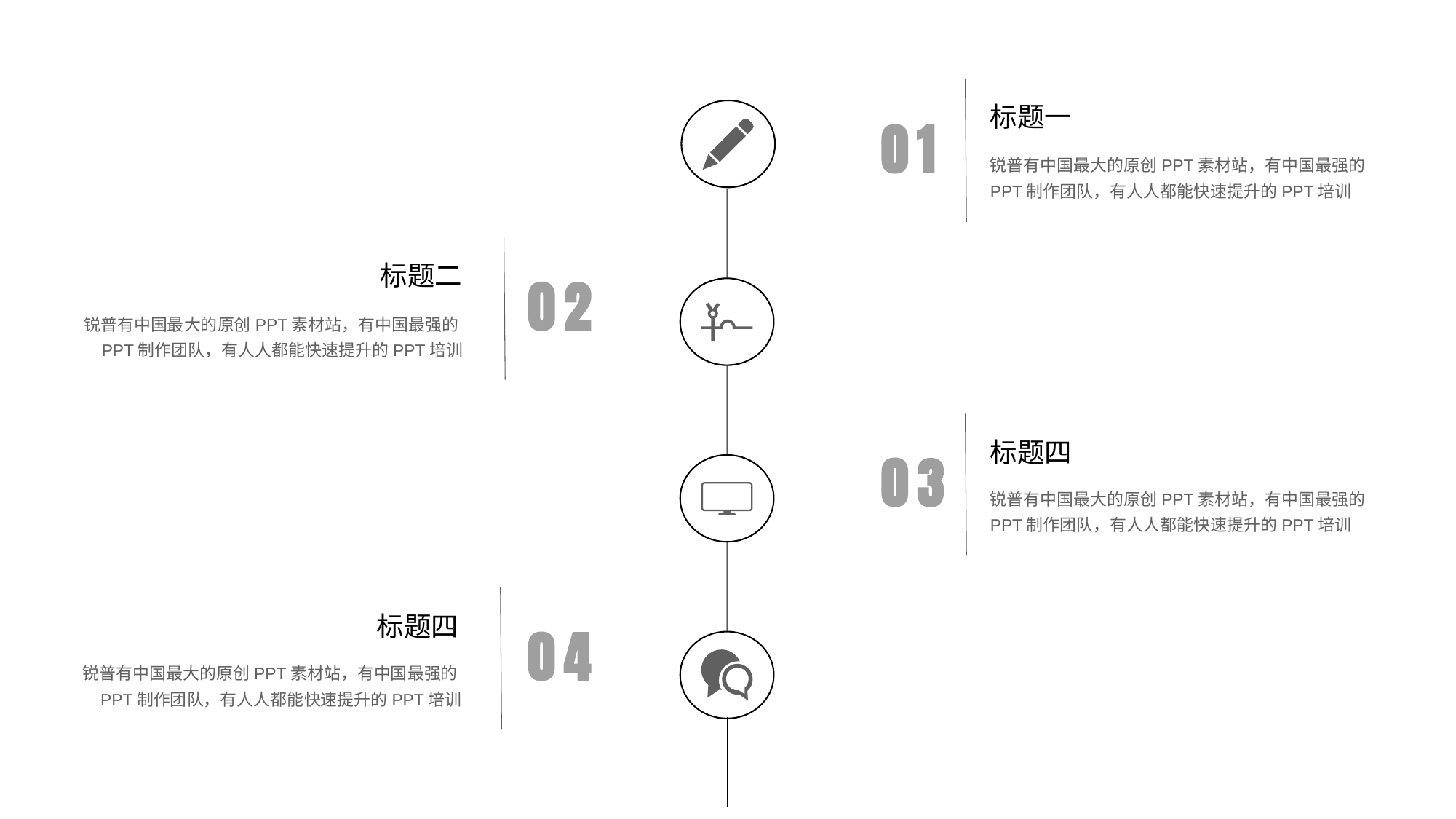

标题一
锐普有中国最大的原创PPT素材站，有中国最强的PPT制作团队，有人人都能快速提升的PPT培训

01

标题二
锐普有中国最大的原创PPT素材站，有中国最强的PPT制作团队，有人人都能快速提升的PPT培训
02

标题四
锐普有中国最大的原创PPT素材站，有中国最强的PPT制作团队，有人人都能快速提升的PPT培训
03

标题四
锐普有中国最大的原创PPT素材站，有中国最强的PPT制作团队，有人人都能快速提升的PPT培训
04